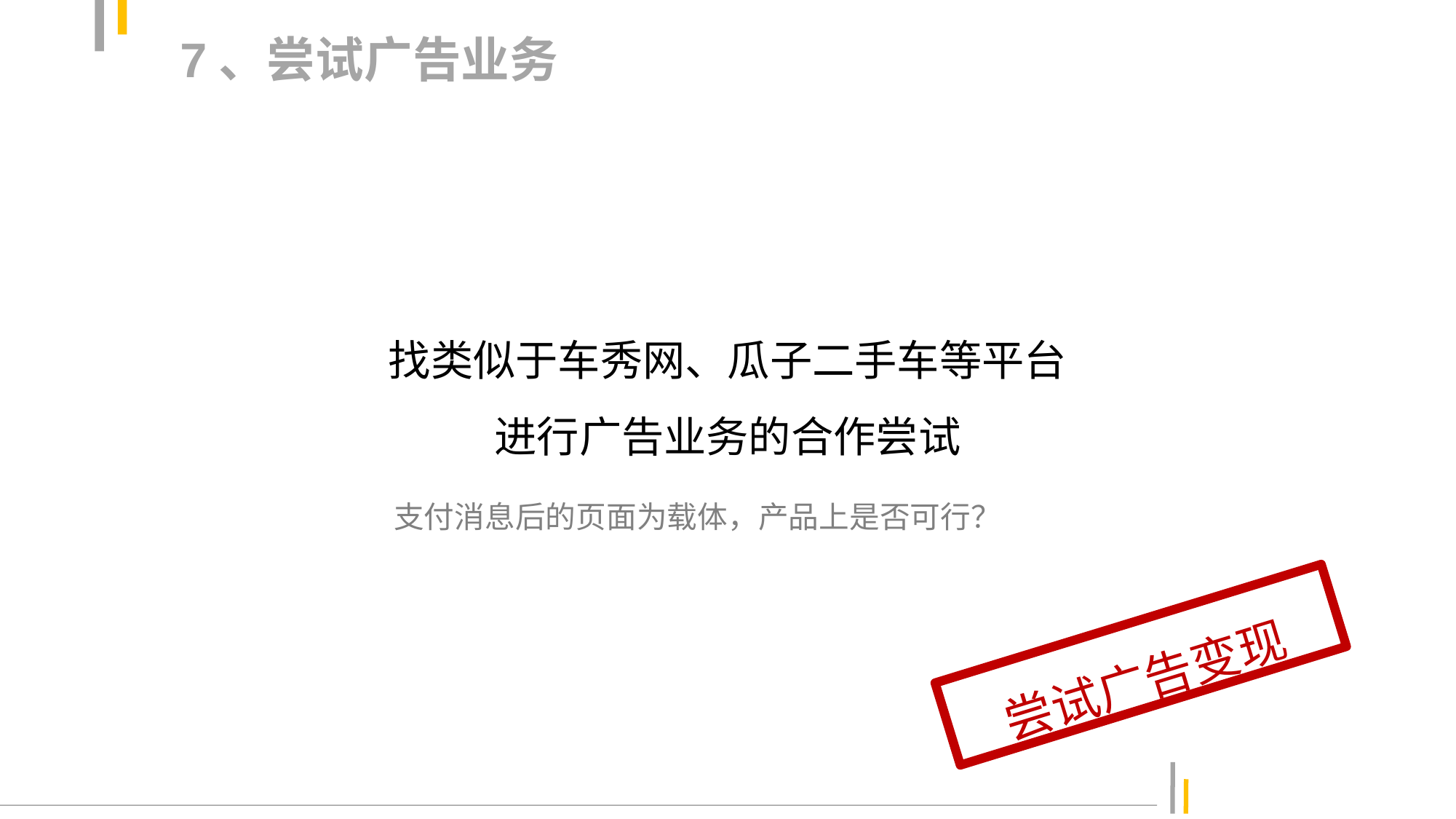

7、尝试广告业务
找类似于车秀网、瓜子二手车等平台
进行广告业务的合作尝试
支付消息后的页面为载体，产品上是否可行？
尝试广告变现